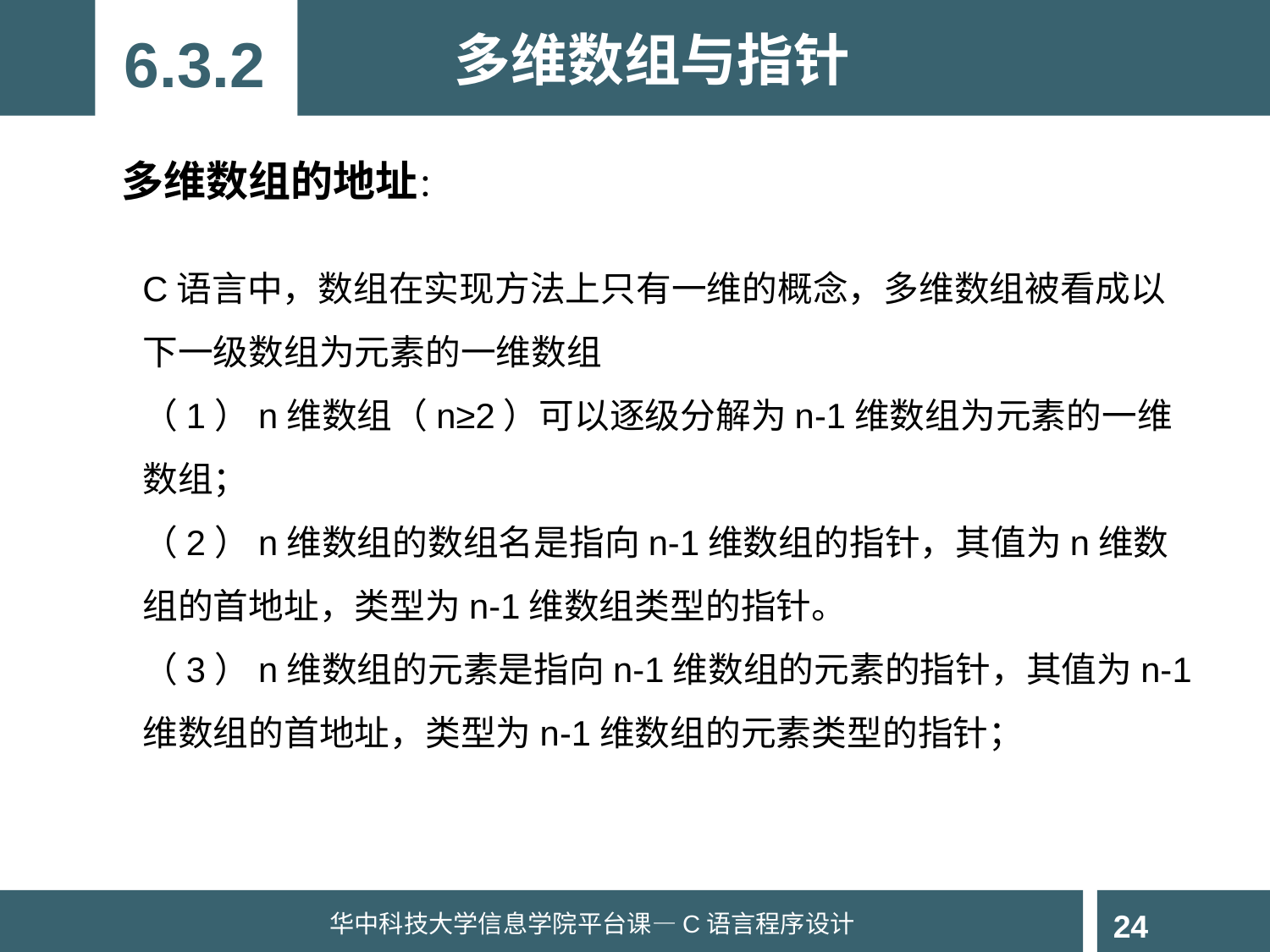

多维数组与指针
6.3.2
多维数组的地址：
C语言中，数组在实现方法上只有一维的概念，多维数组被看成以下一级数组为元素的一维数组
（1）n维数组（n≥2）可以逐级分解为n-1维数组为元素的一维数组；
（2）n维数组的数组名是指向n-1维数组的指针，其值为n维数组的首地址，类型为n-1维数组类型的指针。
（3）n维数组的元素是指向n-1维数组的元素的指针，其值为n-1维数组的首地址，类型为n-1维数组的元素类型的指针；